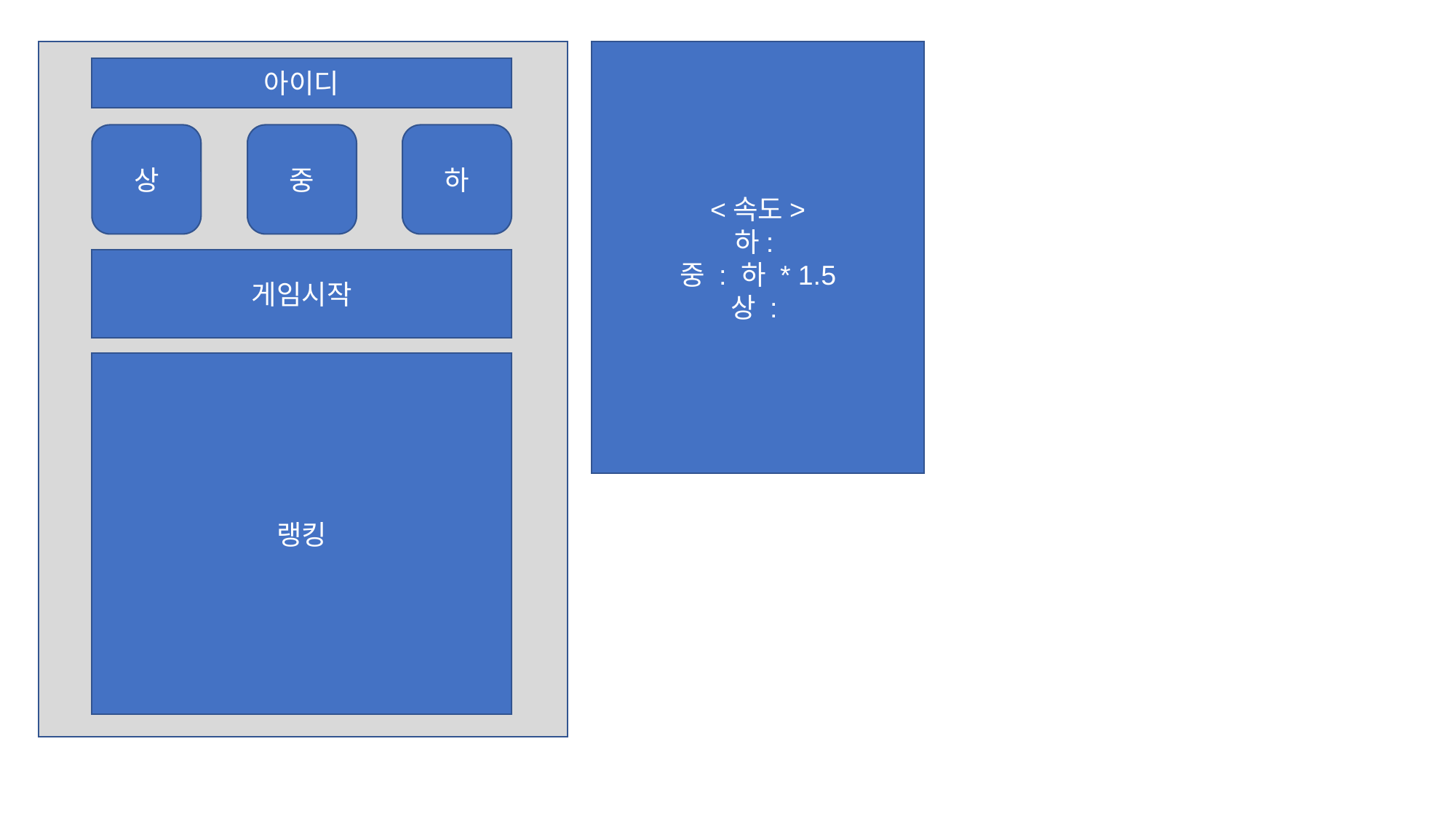

<속도>
하:
중 : 하 * 1.5
상 :
아이디
상
중
하
게임시작
랭킹